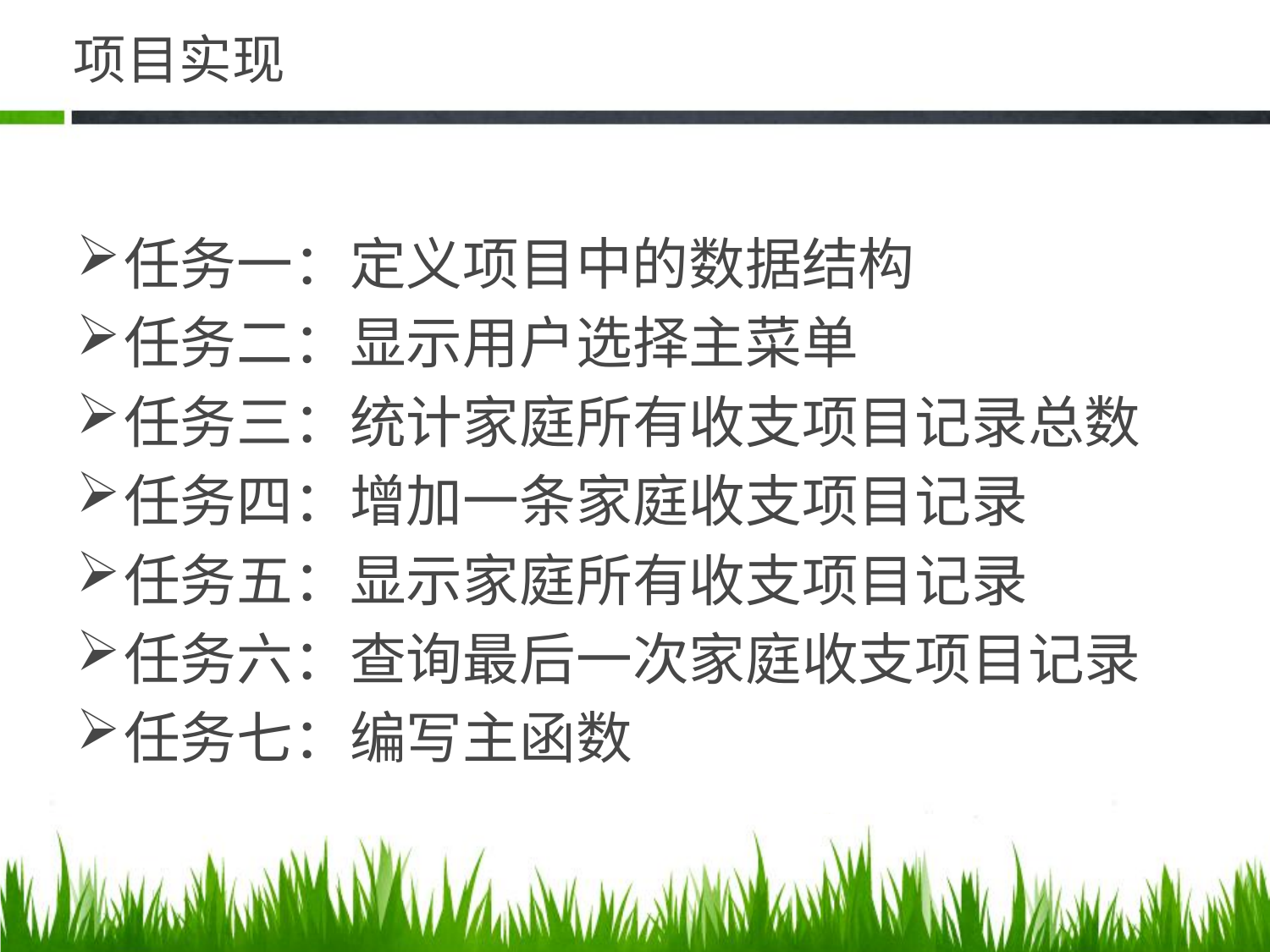

# 项目实现
任务一：定义项目中的数据结构
任务二：显示用户选择主菜单
任务三：统计家庭所有收支项目记录总数
任务四：增加一条家庭收支项目记录
任务五：显示家庭所有收支项目记录
任务六：查询最后一次家庭收支项目记录
任务七：编写主函数